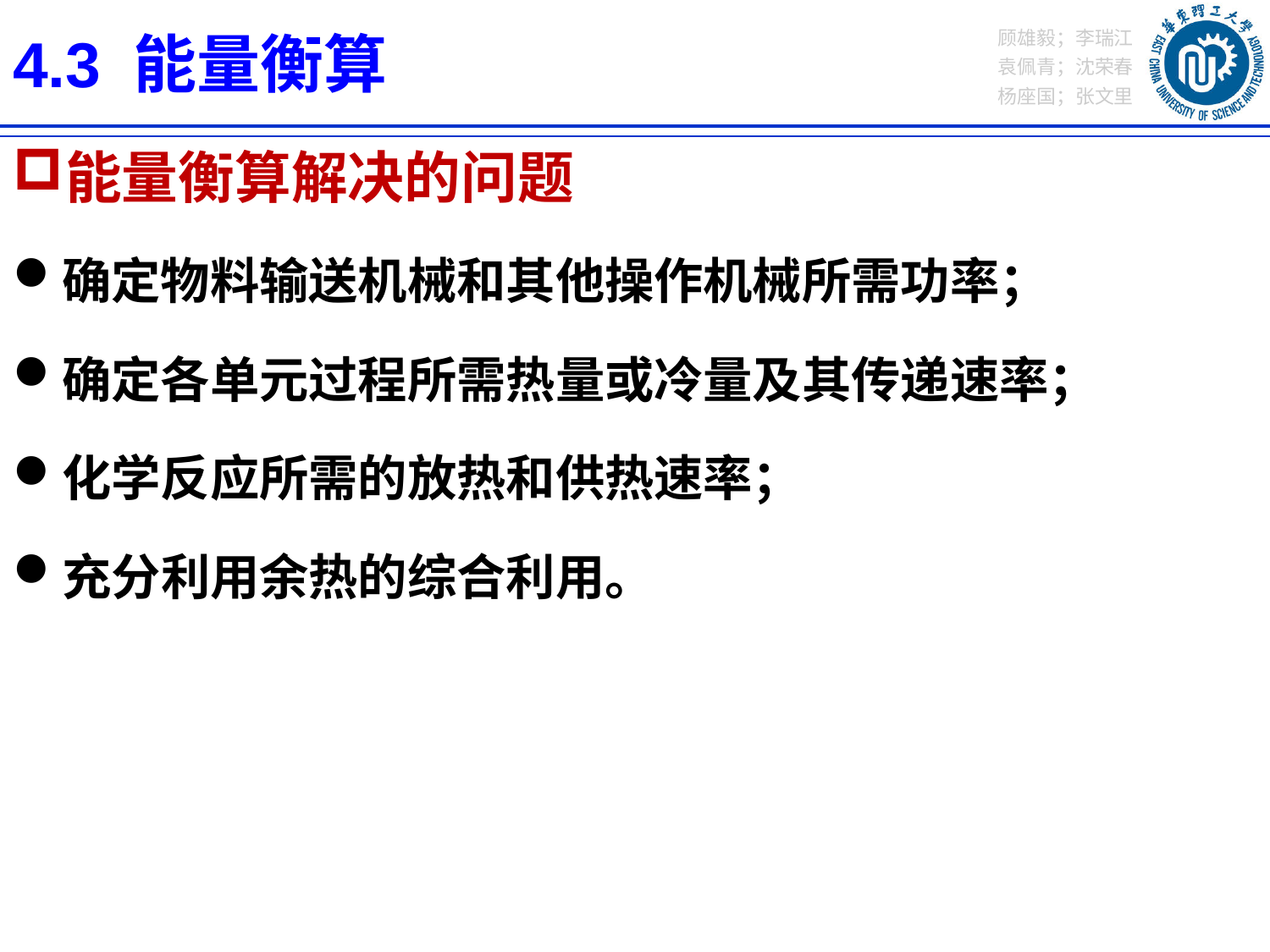

4.3 能量衡算
能量衡算解决的问题
确定物料输送机械和其他操作机械所需功率；
确定各单元过程所需热量或冷量及其传递速率；
化学反应所需的放热和供热速率；
充分利用余热的综合利用。